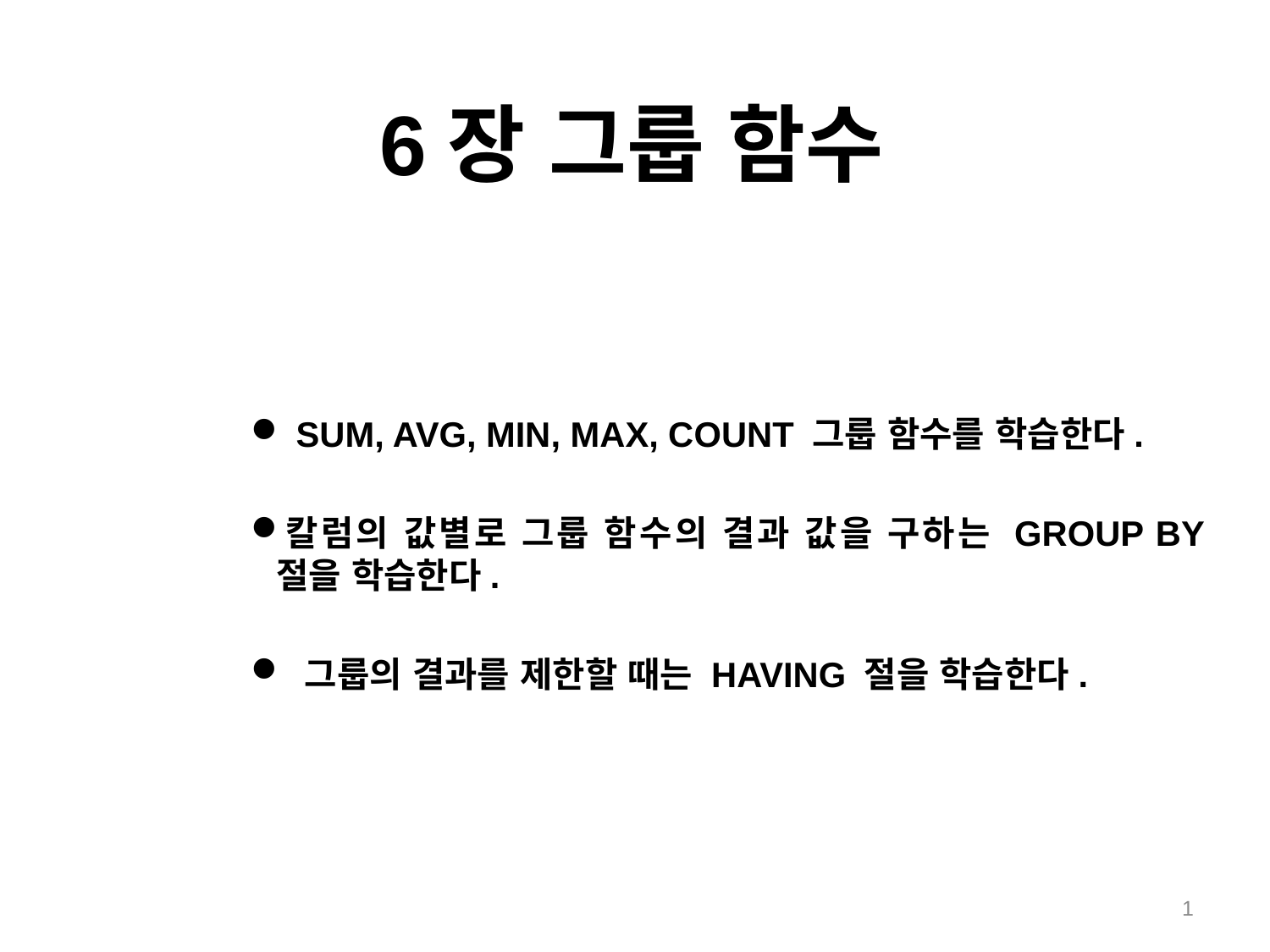

# 6장 그룹 함수
 SUM, AVG, MIN, MAX, COUNT 그룹 함수를 학습한다.

칼럼의 값별로 그룹 함수의 결과 값을 구하는 GROUP BY 절을 학습한다.

 그룹의 결과를 제한할 때는 HAVING 절을 학습한다.

1